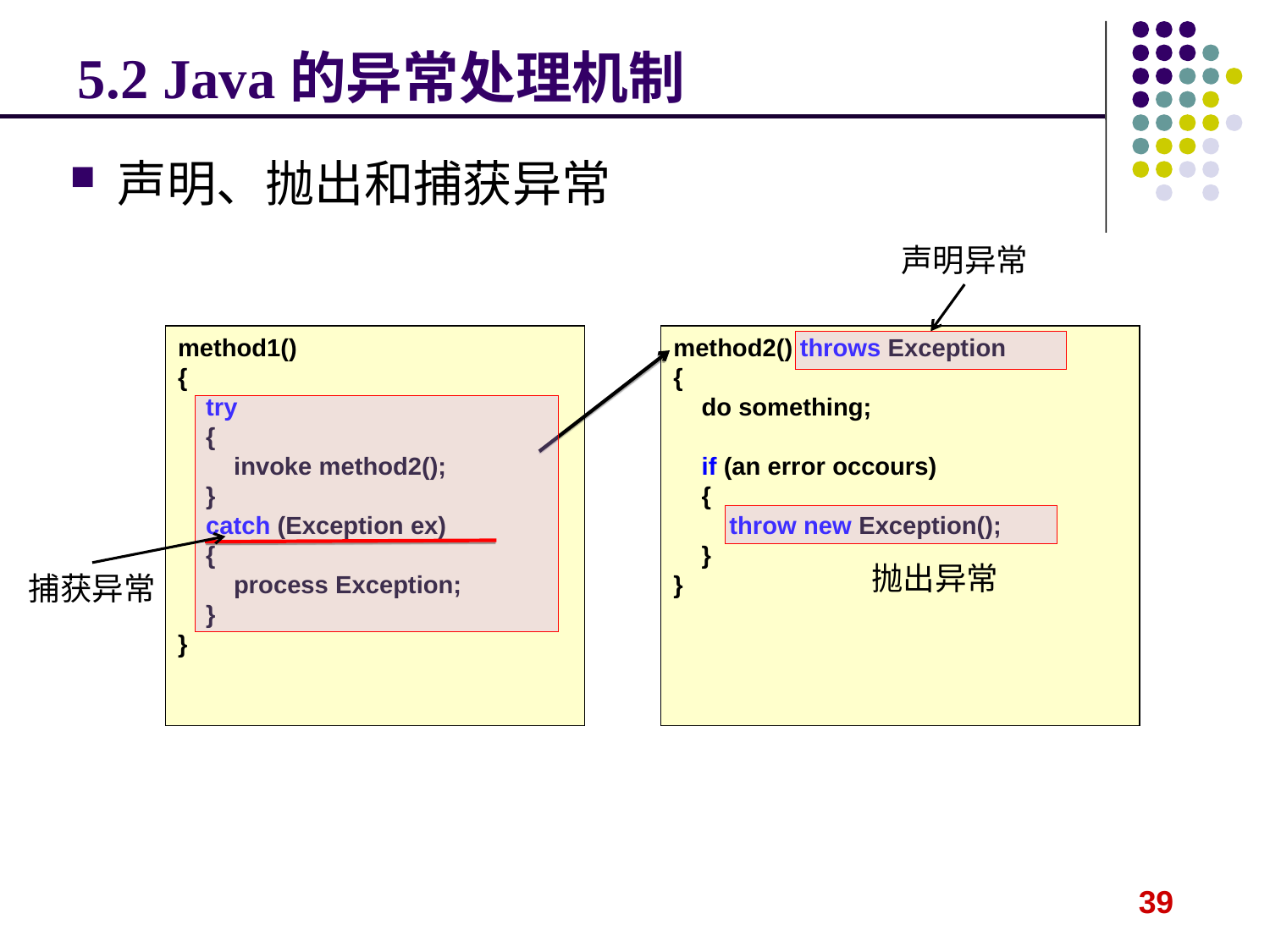

5.2 Java的异常处理机制
声明、抛出和捕获异常
声明异常
method1()
{
    try
    {
        invoke method2();
    }
    catch (Exception ex)
    {
        process Exception;
    }
}

method2() throws Exception
{
    do something;

    if (an error occours)
    {
        throw new Exception();
    }
}

抛出异常
捕获异常